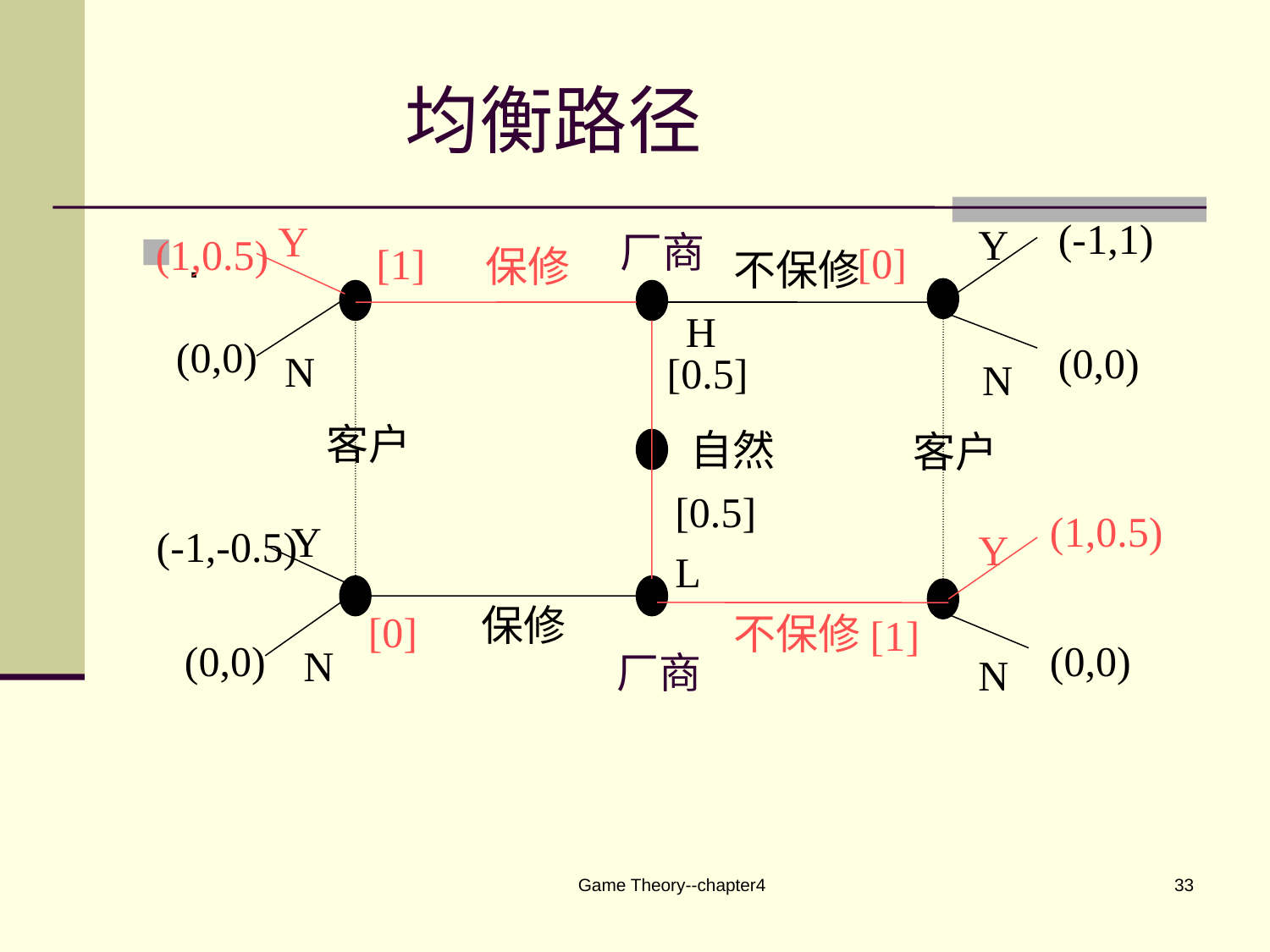

# 均衡路径
(-1,1)
Y
Y
厂商
(1,0.5)
[0]
[1]
保修
不保修

H

(0,0)
(0,0)
N
[0.5]
N
客户
自然
客户

[0.5]
(1,0.5)
Y
(-1,-0.5)
Y

L

保修

[0]
不保修
[1]

(0,0)
(0,0)
N
厂商
N
.
Game Theory--chapter4
33